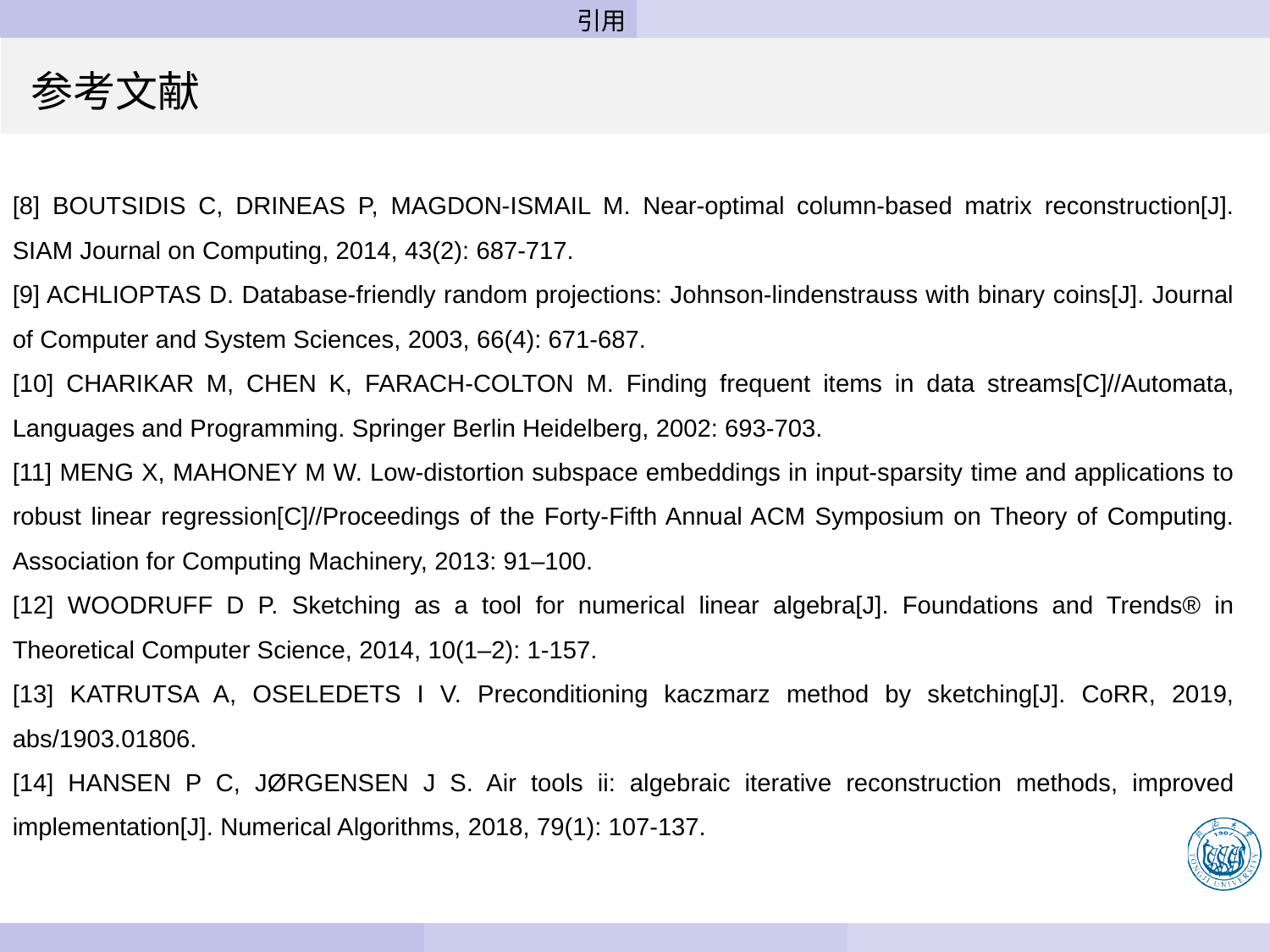

引用
参考文献
[8] BOUTSIDIS C, DRINEAS P, MAGDON-ISMAIL M. Near-optimal column-based matrix reconstruction[J]. SIAM Journal on Computing, 2014, 43(2): 687-717.
[9] ACHLIOPTAS D. Database-friendly random projections: Johnson-lindenstrauss with binary coins[J]. Journal of Computer and System Sciences, 2003, 66(4): 671-687.
[10] CHARIKAR M, CHEN K, FARACH-COLTON M. Finding frequent items in data streams[C]//Automata, Languages and Programming. Springer Berlin Heidelberg, 2002: 693-703.
[11] MENG X, MAHONEY M W. Low-distortion subspace embeddings in input-sparsity time and applications to robust linear regression[C]//Proceedings of the Forty-Fifth Annual ACM Symposium on Theory of Computing. Association for Computing Machinery, 2013: 91–100.
[12] WOODRUFF D P. Sketching as a tool for numerical linear algebra[J]. Foundations and Trends® in Theoretical Computer Science, 2014, 10(1–2): 1-157.
[13] KATRUTSA A, OSELEDETS I V. Preconditioning kaczmarz method by sketching[J]. CoRR, 2019, abs/1903.01806.
[14] HANSEN P C, JØRGENSEN J S. Air tools ii: algebraic iterative reconstruction methods, improved implementation[J]. Numerical Algorithms, 2018, 79(1): 107-137.